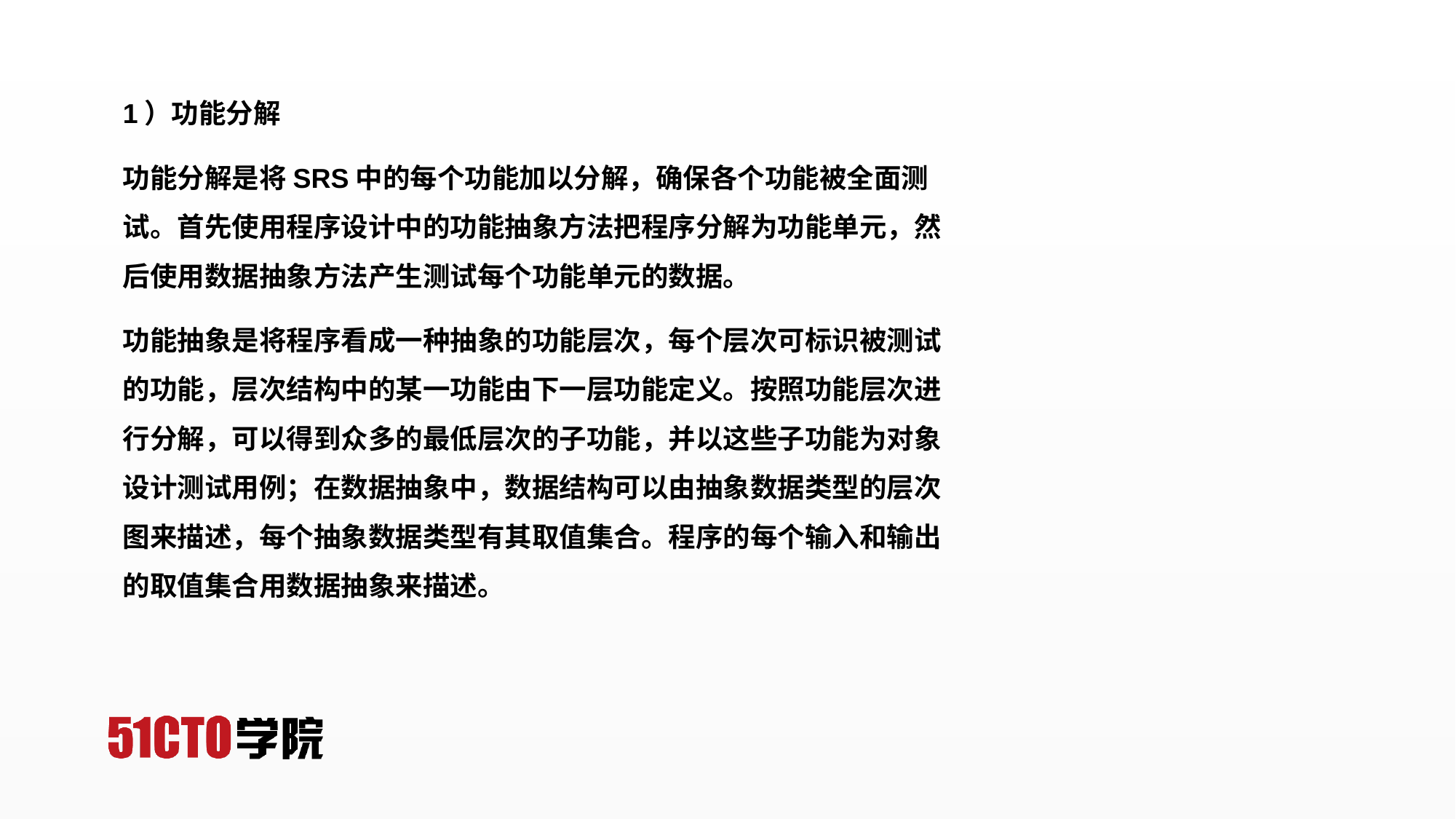

1）功能分解
功能分解是将SRS中的每个功能加以分解，确保各个功能被全面测试。首先使用程序设计中的功能抽象方法把程序分解为功能单元，然后使用数据抽象方法产生测试每个功能单元的数据。
功能抽象是将程序看成一种抽象的功能层次，每个层次可标识被测试的功能，层次结构中的某一功能由下一层功能定义。按照功能层次进行分解，可以得到众多的最低层次的子功能，并以这些子功能为对象设计测试用例；在数据抽象中，数据结构可以由抽象数据类型的层次图来描述，每个抽象数据类型有其取值集合。程序的每个输入和输出的取值集合用数据抽象来描述。